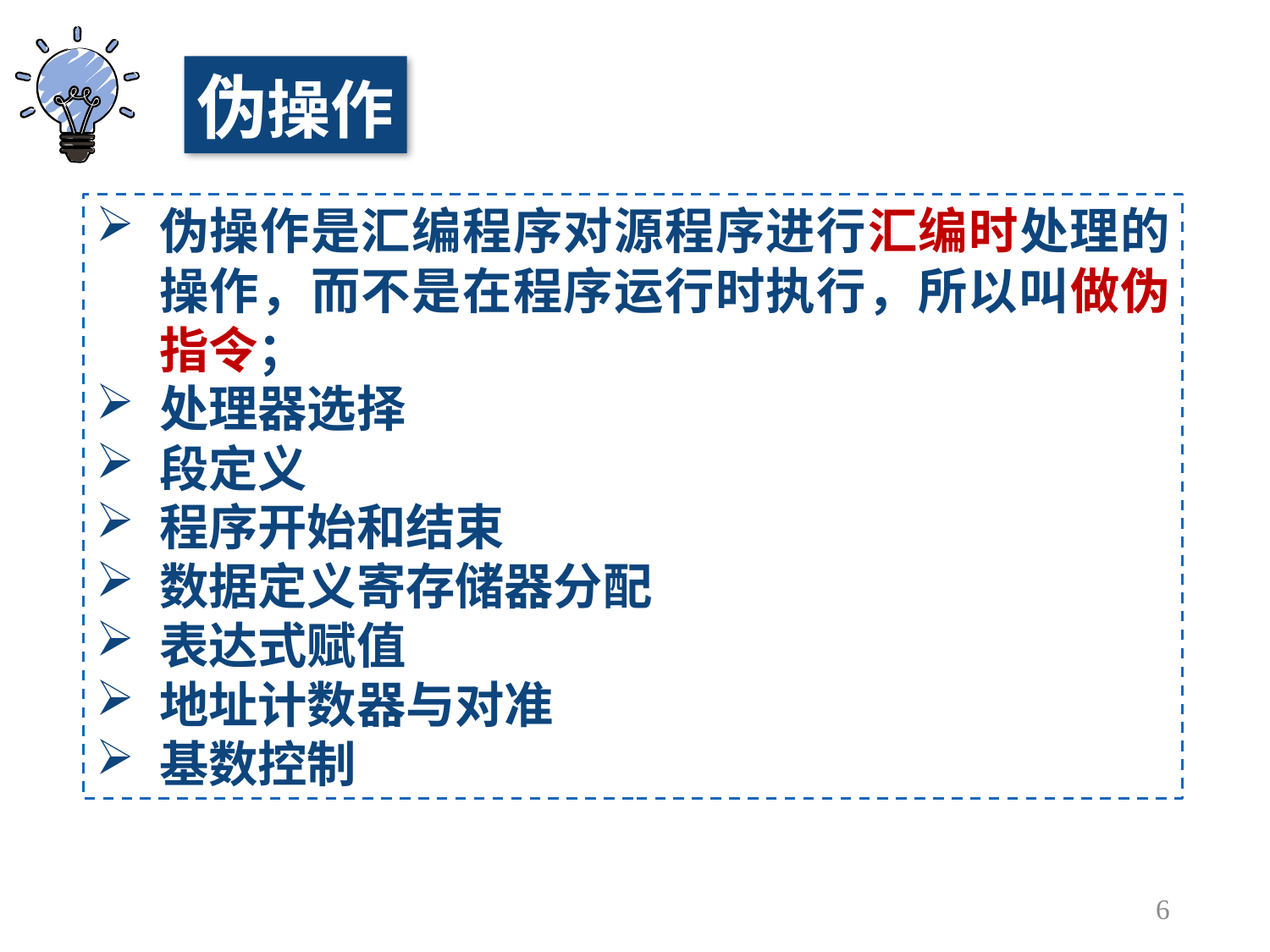

伪操作
伪操作是汇编程序对源程序进行汇编时处理的操作，而不是在程序运行时执行，所以叫做伪指令；
处理器选择
段定义
程序开始和结束
数据定义寄存储器分配
表达式赋值
地址计数器与对准
基数控制
6